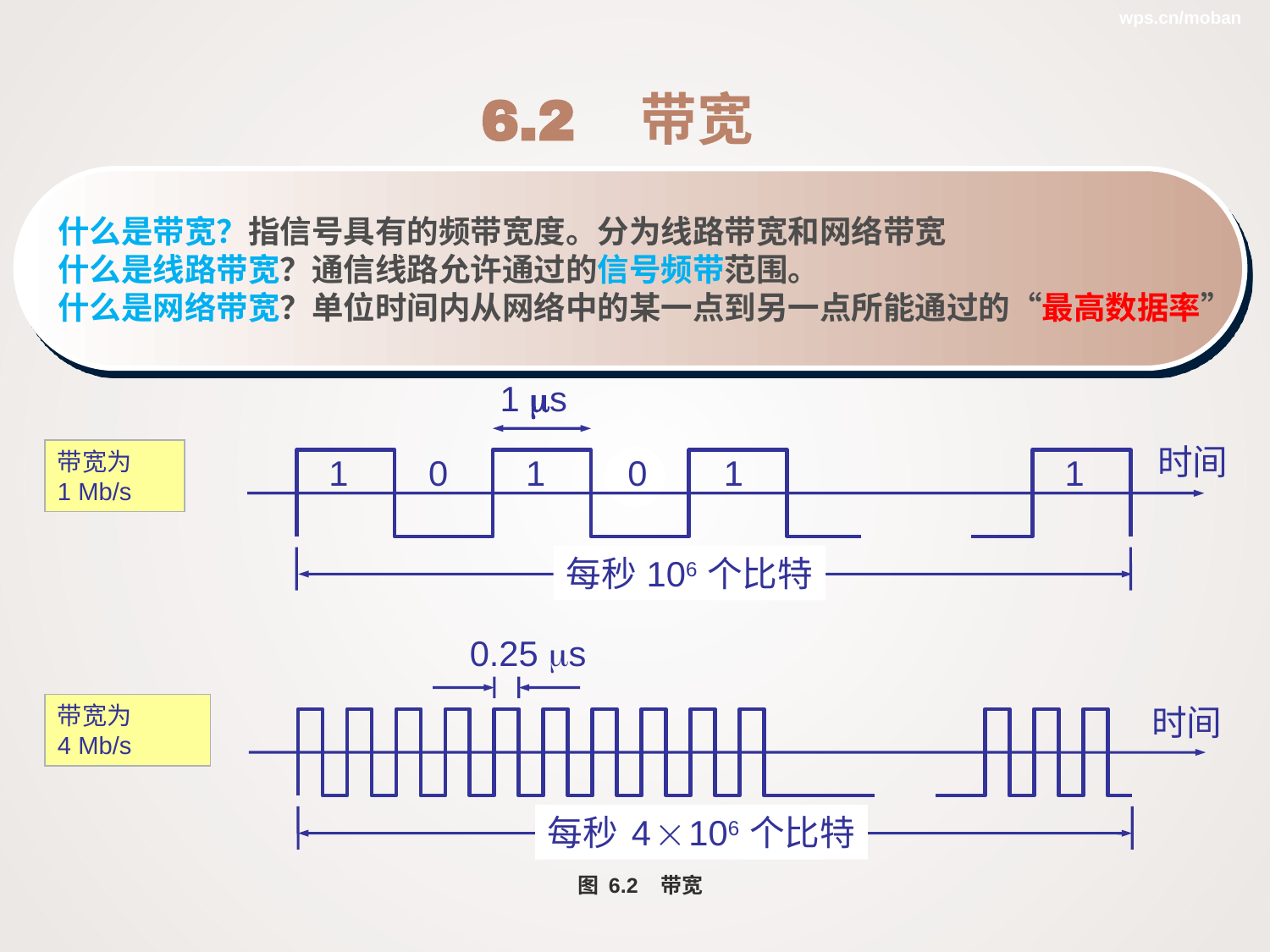

wps.cn/moban
6.2	 带宽
什么是带宽？指信号具有的频带宽度。分为线路带宽和网络带宽
什么是线路带宽？通信线路允许通过的信号频带范围。
什么是网络带宽？单位时间内从网络中的某一点到另一点所能通过的“最高数据率”
1 μs

时间
带宽为
1 Mb/s
1         0        1         0        1                                 1

每秒 106 个比特

0.25 μs

带宽为
4 Mb/s
时间

每秒 4 × 106 个比特

图 6.2   带宽